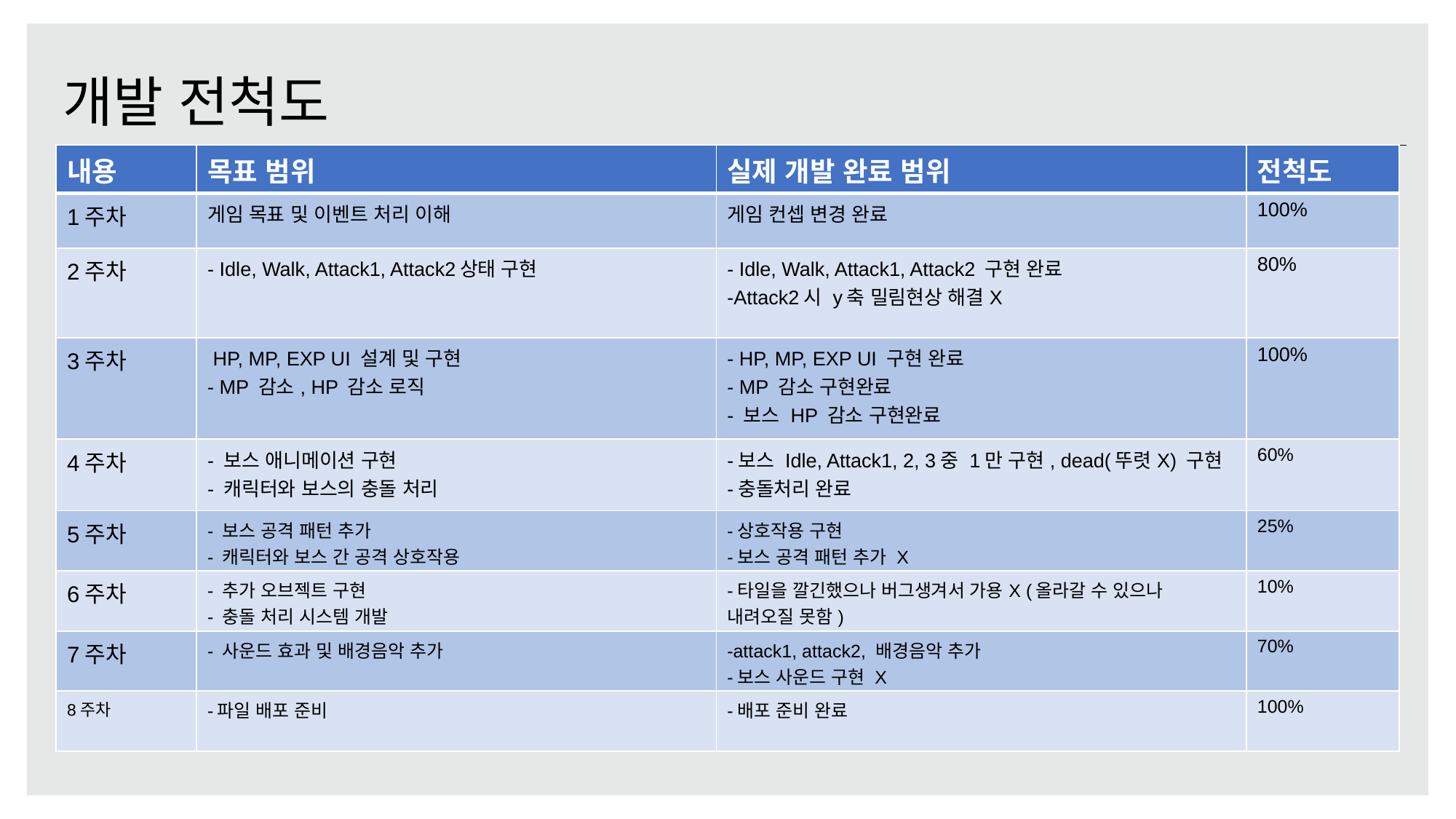

개발 전척도
| 내용 | 목표 범위 | 실제 개발 완료 범위 | 전척도 |
| --- | --- | --- | --- |
| 1주차 | 게임 목표 및 이벤트 처리 이해 | 게임 컨셉 변경 완료 | 100% |
| 2주차 | - Idle, Walk, Attack1, Attack2상태 구현 | - Idle, Walk, Attack1, Attack2 구현 완료 -Attack2시 y축 밀림현상 해결X | 80% |
| 3주차 | HP, MP, EXP UI 설계 및 구현 - MP 감소, HP 감소 로직 | - HP, MP, EXP UI 구현 완료 - MP 감소 구현완료 - 보스 HP 감소 구현완료 | 100% |
| 4주차 | - 보스 애니메이션 구현 - 캐릭터와 보스의 충돌 처리 | -보스 Idle, Attack1, 2, 3중 1만 구현, dead(뚜렷X) 구현 -충돌처리 완료 | 60% |
| 5주차 | - 보스 공격 패턴 추가 - 캐릭터와 보스 간 공격 상호작용 | -상호작용 구현 -보스 공격 패턴 추가 X | 25% |
| 6주차 | - 추가 오브젝트 구현 - 충돌 처리 시스템 개발 | -타일을 깔긴했으나 버그생겨서 가용X (올라갈 수 있으나 내려오질 못함) | 10% |
| 7주차 | - 사운드 효과 및 배경음악 추가 | -attack1, attack2, 배경음악 추가 -보스 사운드 구현 X | 70% |
| 8주차 | -파일 배포 준비 | -배포 준비 완료 | 100% |